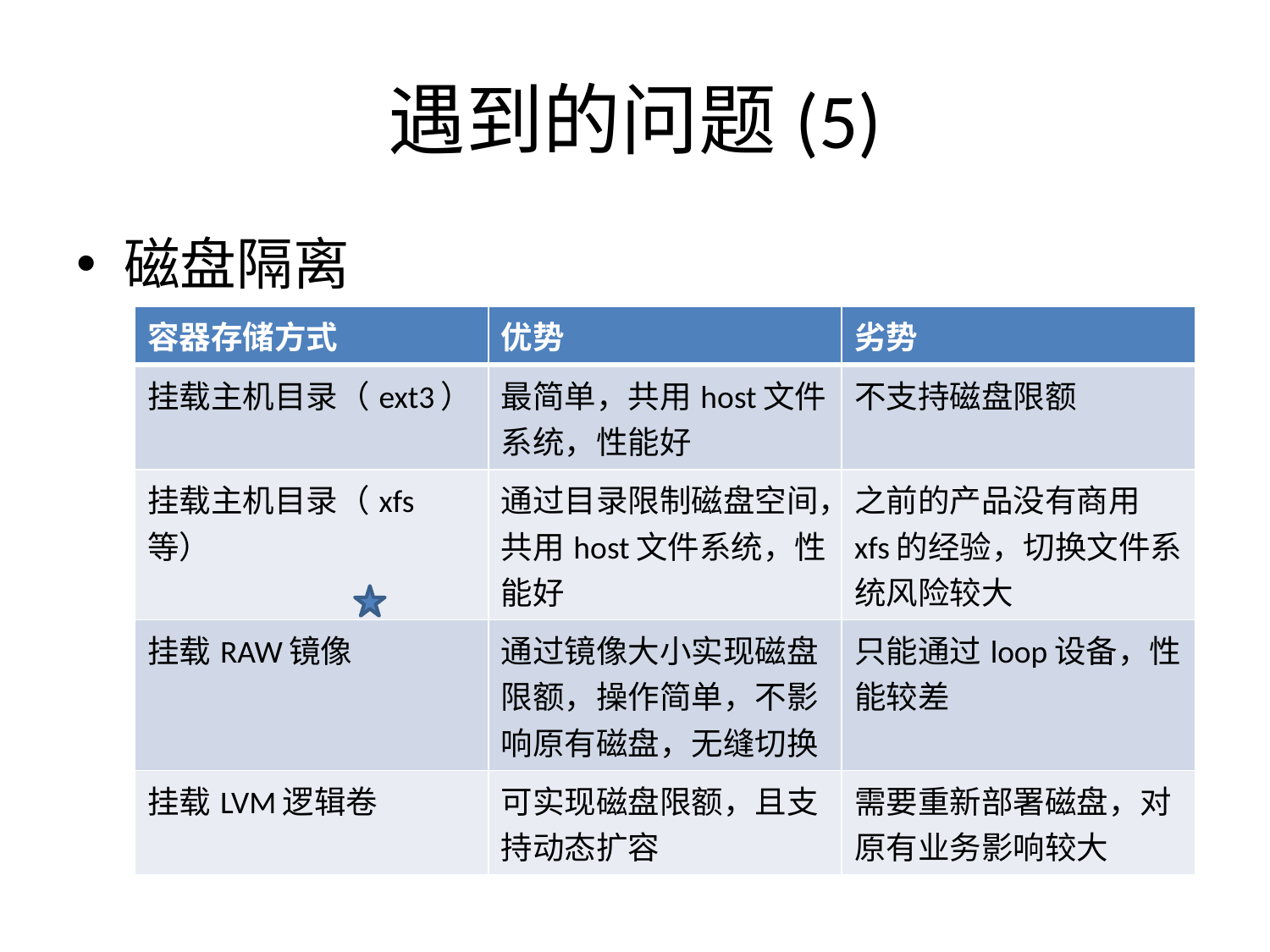

# 遇到的问题(5)
磁盘隔离
| 容器存储方式 | 优势 | 劣势 |
| --- | --- | --- |
| 挂载主机目录（ext3） | 最简单，共用host文件系统，性能好 | 不支持磁盘限额 |
| 挂载主机目录（xfs等） | 通过目录限制磁盘空间，共用host文件系统，性能好 | 之前的产品没有商用xfs的经验，切换文件系统风险较大 |
| 挂载RAW镜像 | 通过镜像大小实现磁盘限额，操作简单，不影响原有磁盘，无缝切换 | 只能通过loop设备，性能较差 |
| 挂载LVM逻辑卷 | 可实现磁盘限额，且支持动态扩容 | 需要重新部署磁盘，对原有业务影响较大 |